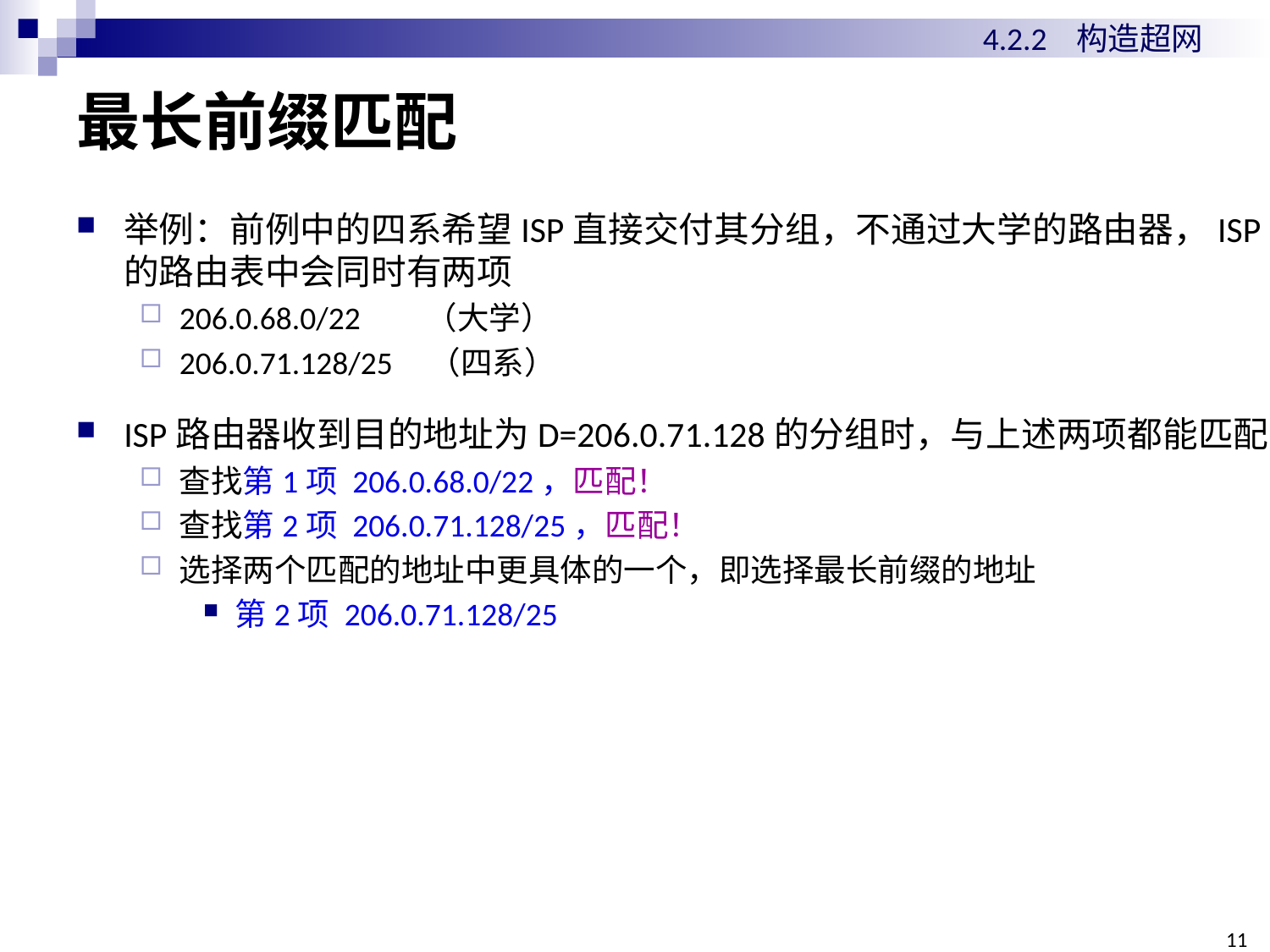

4.2.2   构造超网
# 最长前缀匹配
举例：前例中的四系希望ISP直接交付其分组，不通过大学的路由器，ISP的路由表中会同时有两项
206.0.68.0/22        （大学）
206.0.71.128/25    （四系）
ISP路由器收到目的地址为D=206.0.71.128的分组时，与上述两项都能匹配
查找第1项 206.0.68.0/22，匹配！
查找第2项 206.0.71.128/25，匹配！
选择两个匹配的地址中更具体的一个，即选择最长前缀的地址
第2项 206.0.71.128/25
118